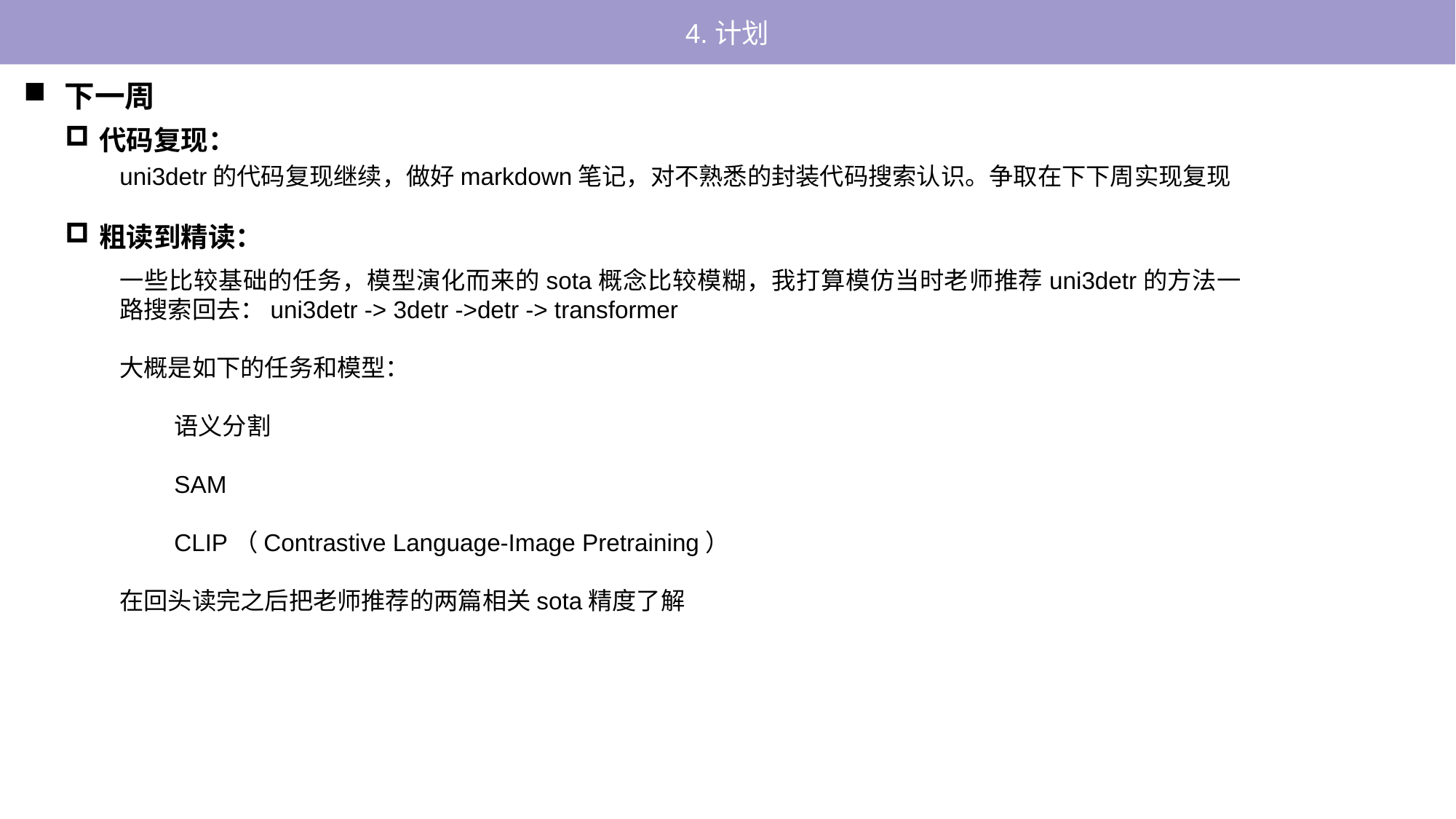

4.计划
下一周
代码复现：
uni3detr的代码复现继续，做好markdown笔记，对不熟悉的封装代码搜索认识。争取在下下周实现复现
粗读到精读：
一些比较基础的任务，模型演化而来的sota概念比较模糊，我打算模仿当时老师推荐uni3detr的方法一路搜索回去：uni3detr -> 3detr ->detr -> transformer

大概是如下的任务和模型：

语义分割

SAM

CLIP（Contrastive Language-Image Pretraining）

在回头读完之后把老师推荐的两篇相关sota精度了解